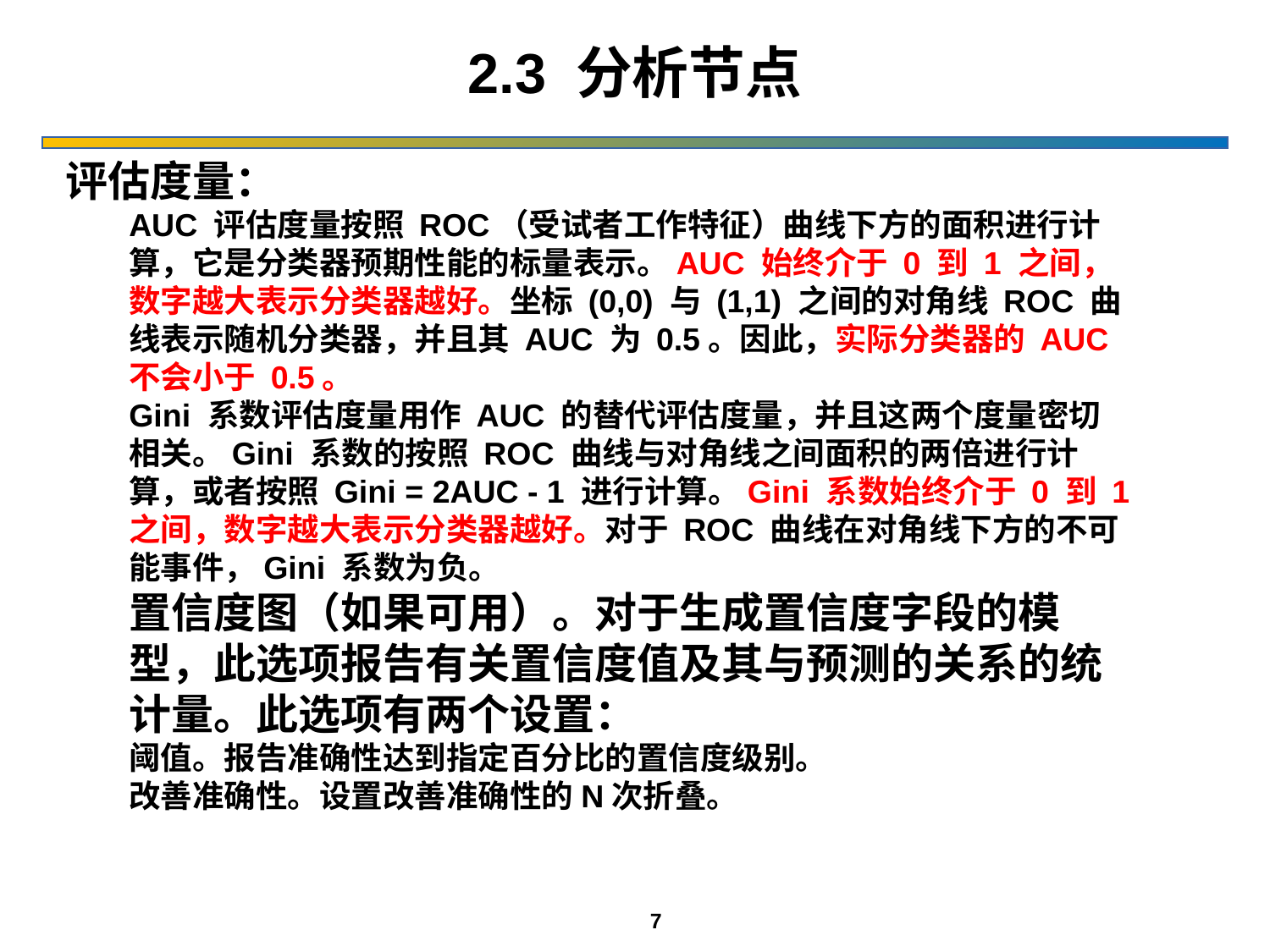

2.3 分析节点
评估度量：
AUC 评估度量按照 ROC（受试者工作特征）曲线下方的面积进行计算，它是分类器预期性能的标量表示。AUC 始终介于 0 到 1 之间，数字越大表示分类器越好。坐标 (0,0) 与 (1,1) 之间的对角线 ROC 曲线表示随机分类器，并且其 AUC 为 0.5。因此，实际分类器的 AUC 不会小于 0.5。
Gini 系数评估度量用作 AUC 的替代评估度量，并且这两个度量密切相关。Gini 系数的按照 ROC 曲线与对角线之间面积的两倍进行计算，或者按照 Gini = 2AUC - 1 进行计算。Gini 系数始终介于 0 到 1 之间，数字越大表示分类器越好。对于 ROC 曲线在对角线下方的不可能事件，Gini 系数为负。
置信度图（如果可用）。对于生成置信度字段的模型，此选项报告有关置信度值及其与预测的关系的统计量。此选项有两个设置：
阈值。报告准确性达到指定百分比的置信度级别。
改善准确性。设置改善准确性的N次折叠。
7